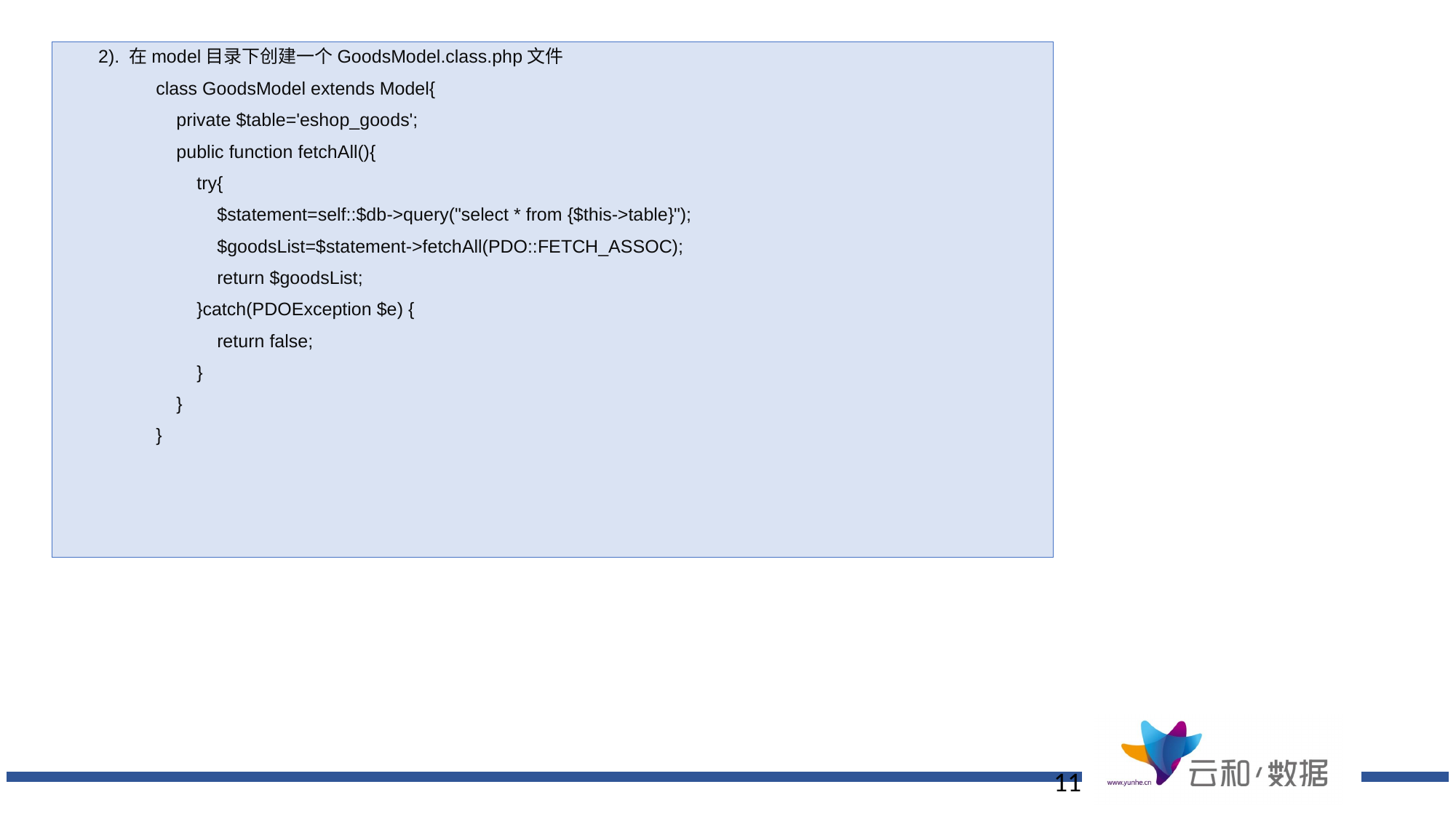

2). 在model目录下创建一个GoodsModel.class.php文件
class GoodsModel extends Model{
    private $table='eshop_goods';
    public function fetchAll(){
        try{
            $statement=self::$db->query("select * from {$this->table}");
            $goodsList=$statement->fetchAll(PDO::FETCH_ASSOC);
            return $goodsList;
        }catch(PDOException $e) {
            return false;
        }
    }
}

11